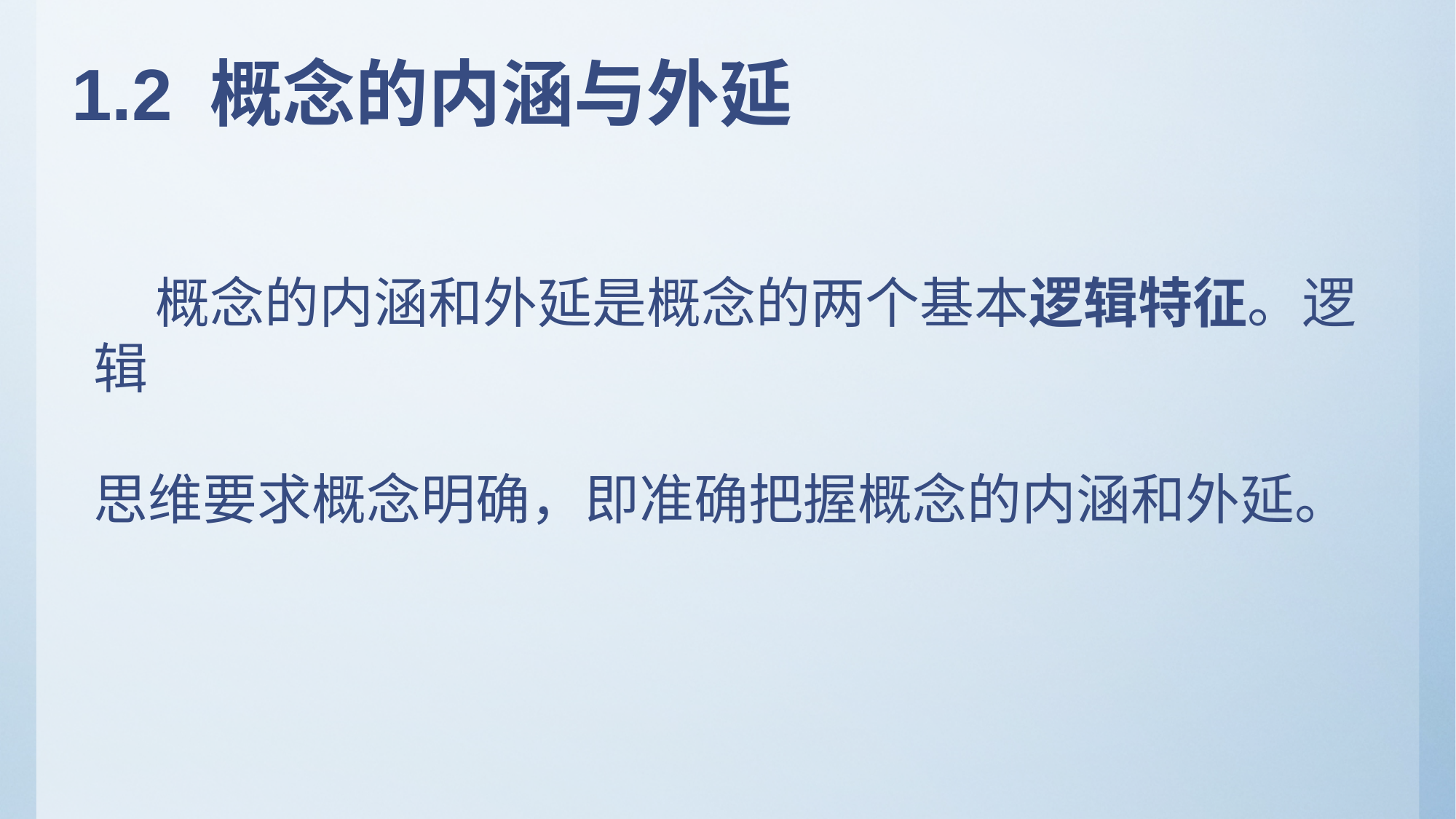

# 1.2 概念的内涵与外延
    概念的内涵和外延是概念的两个基本逻辑特征。逻辑

思维要求概念明确，即准确把握概念的内涵和外延。